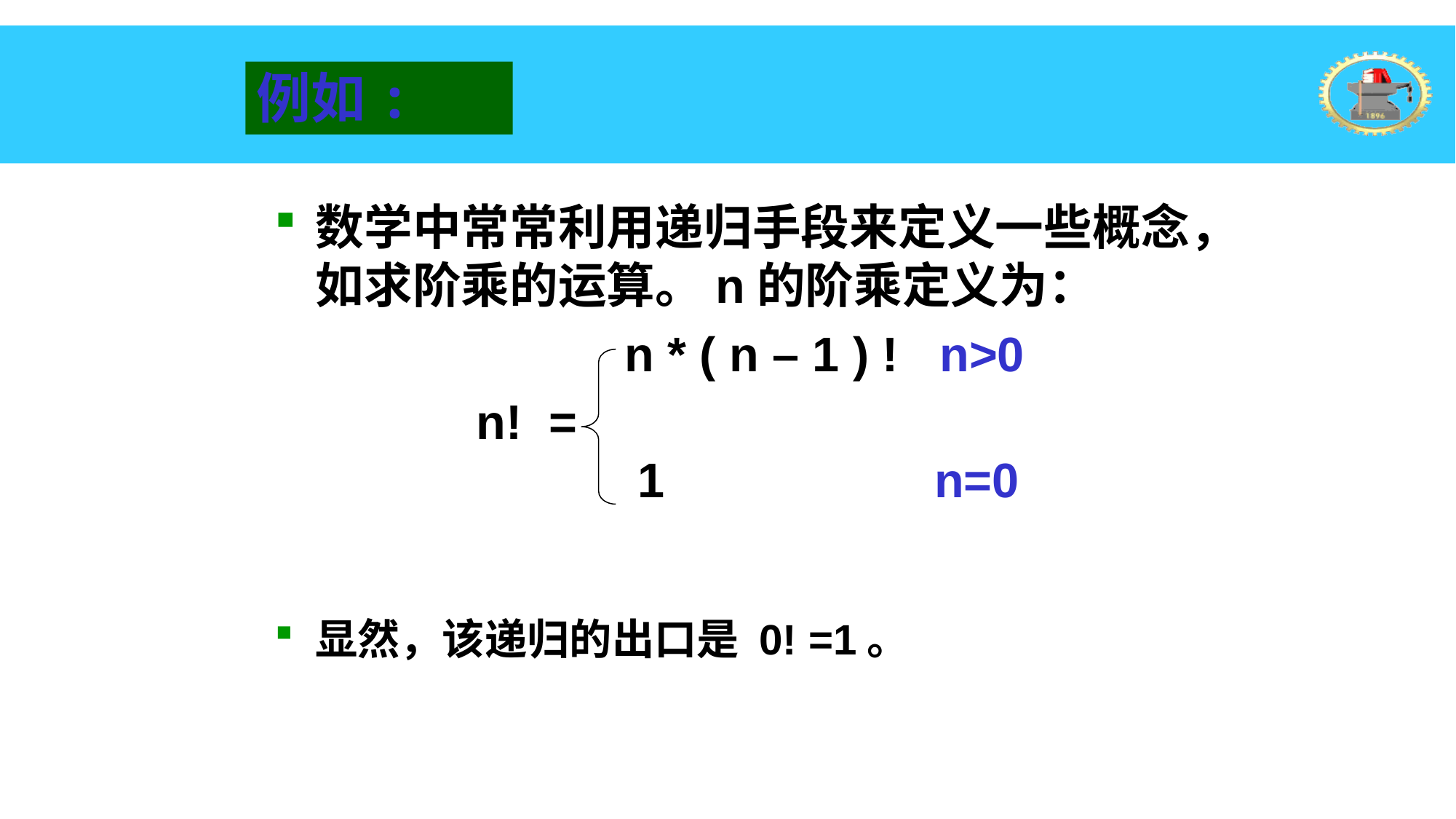

例如:
数学中常常利用递归手段来定义一些概念，如求阶乘的运算。n的阶乘定义为：
                          n * ( n – 1 ) !   n>0
               n!  =
                        1                    n=0

显然，该递归的出口是 0! =1。